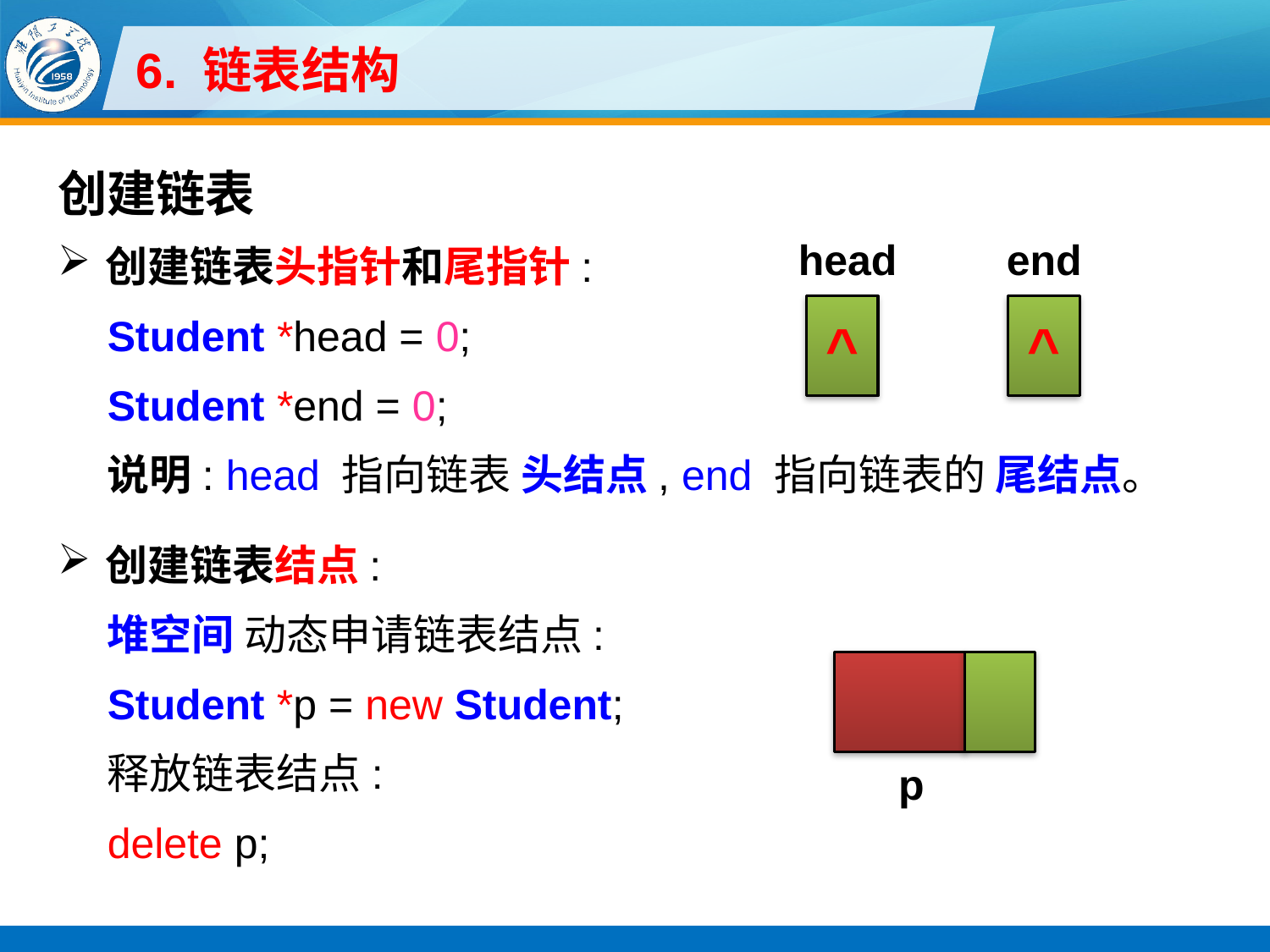

# 6. 链表结构
创建链表
创建链表头指针和尾指针:
Student *head = 0;
Student *end = 0;
说明: head 指向链表 头结点, end 指向链表的 尾结点。
创建链表结点:
堆空间 动态申请链表结点:
Student *p = new Student;
释放链表结点:
delete p;

end
head
^
^

p